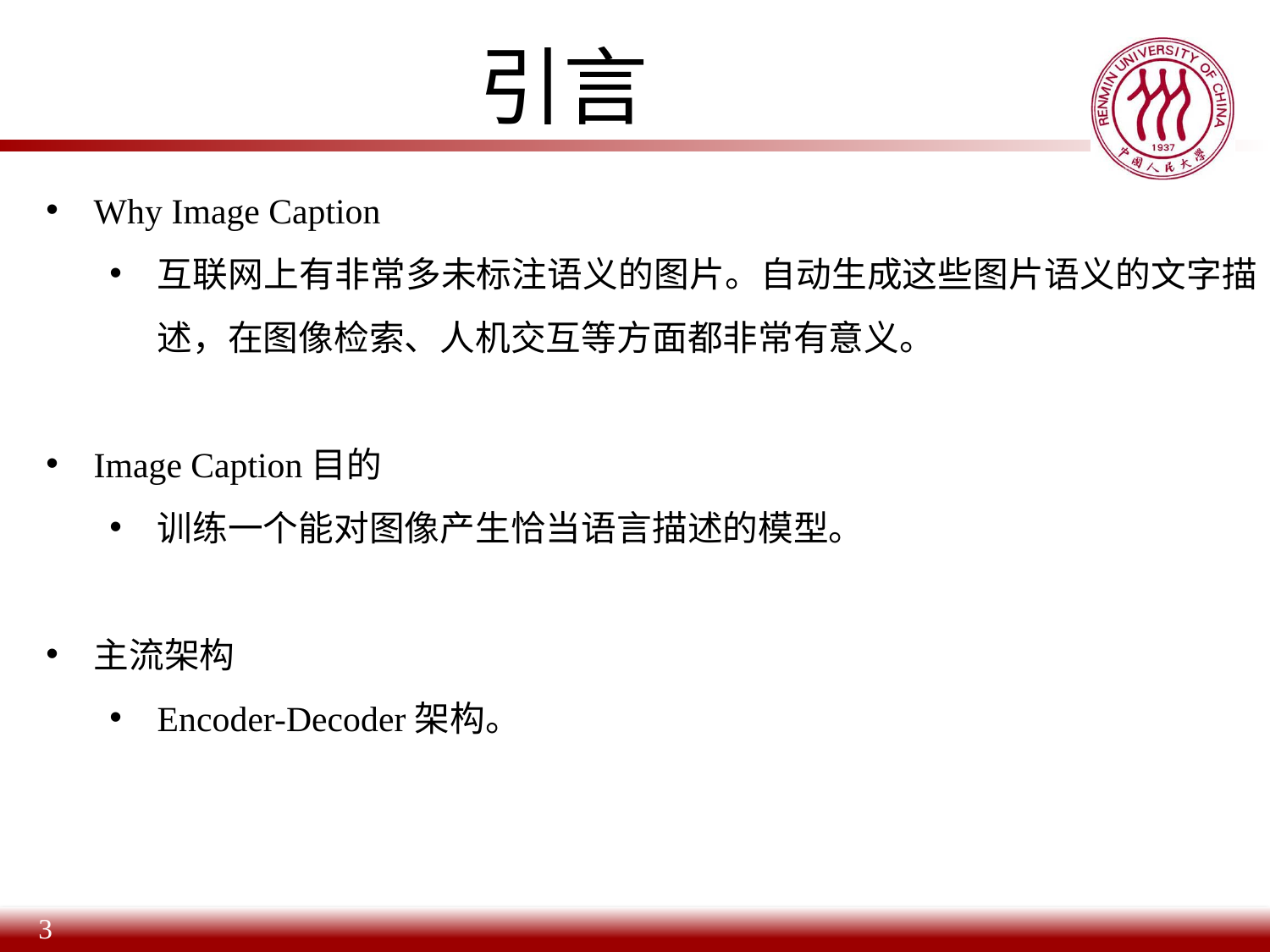

引言
Why Image Caption
互联网上有非常多未标注语义的图片。自动生成这些图片语义的文字描述，在图像检索、人机交互等方面都非常有意义。

Image Caption目的
训练一个能对图像产生恰当语言描述的模型。

主流架构
Encoder-Decoder架构。